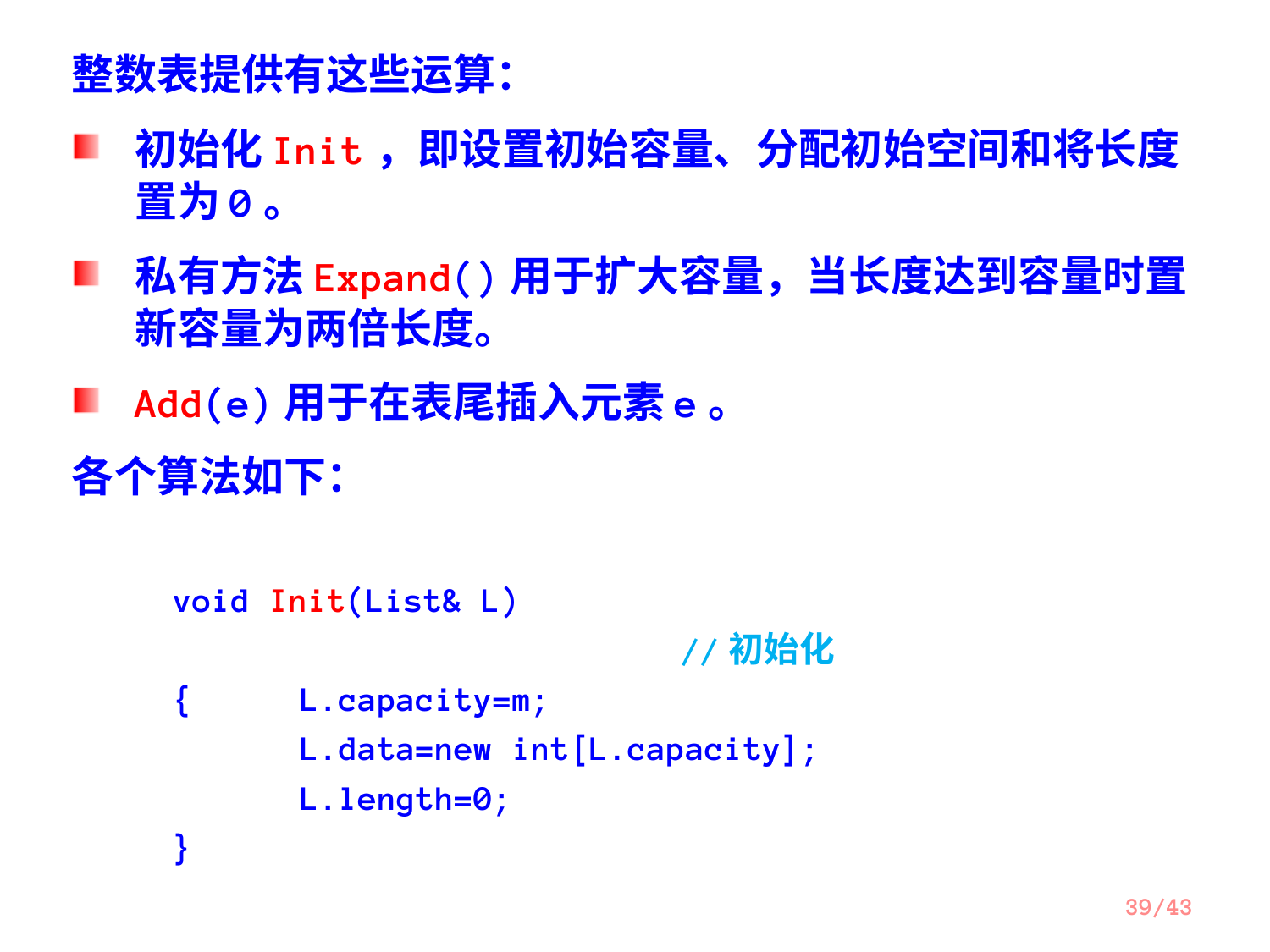

整数表提供有这些运算：
初始化Init，即设置初始容量、分配初始空间和将长度置为0。
私有方法Expand()用于扩大容量，当长度达到容量时置新容量为两倍长度。
Add(e)用于在表尾插入元素e。
各个算法如下：
void Init(List& L)									//初始化
{	L.capacity=m;
	L.data=new int[L.capacity];
	L.length=0;
}
39/43